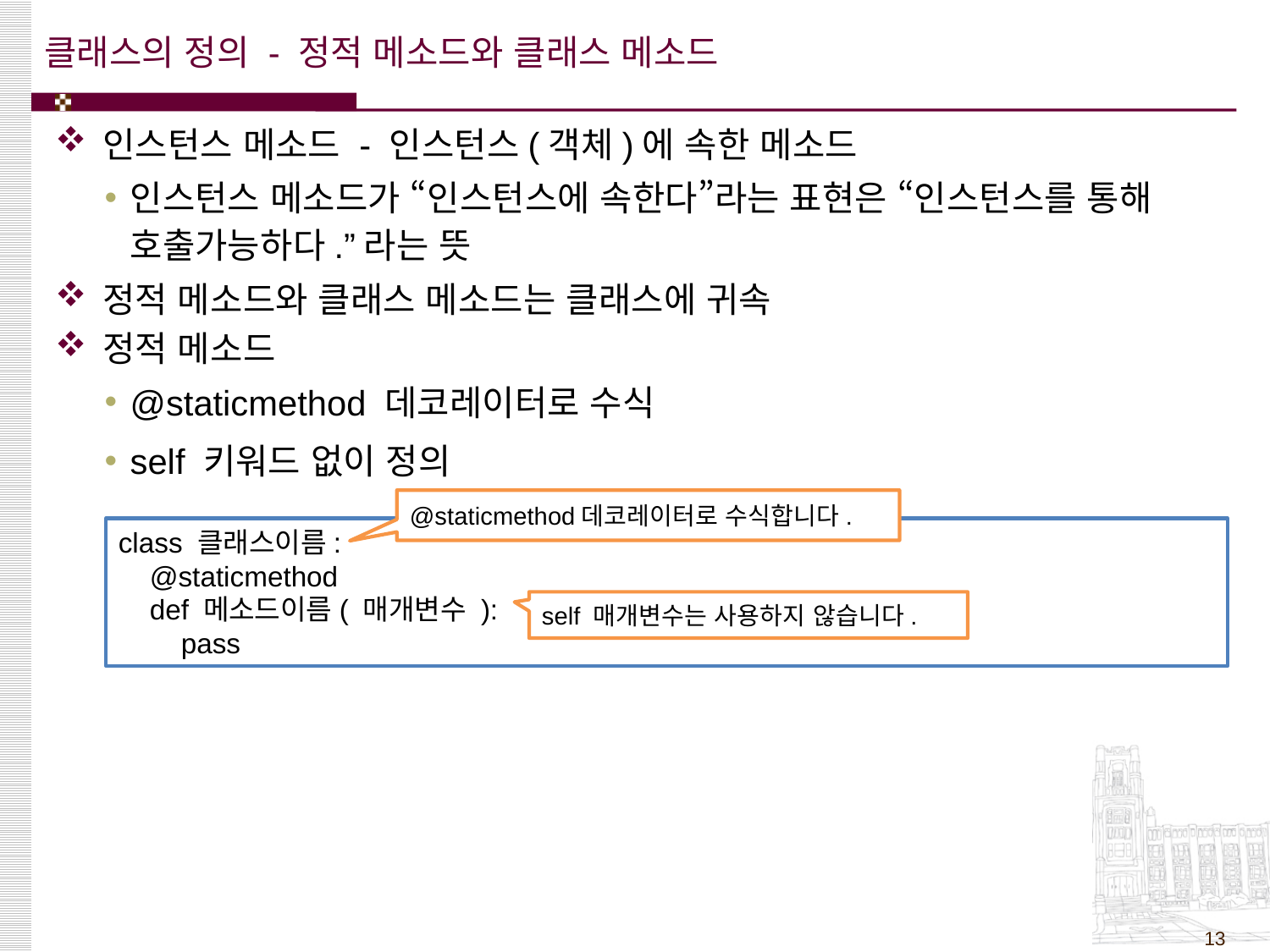

# 클래스의 정의 - 정적 메소드와 클래스 메소드
인스턴스 메소드 - 인스턴스(객체)에 속한 메소드
인스턴스 메소드가 “인스턴스에 속한다”라는 표현은 “인스턴스를 통해 호출가능하다.”라는 뜻
정적 메소드와 클래스 메소드는 클래스에 귀속
정적 메소드
@staticmethod 데코레이터로 수식
self 키워드 없이 정의

@staticmethod데코레이터로 수식합니다.
class 클래스이름:
    @staticmethod
    def 메소드이름( 매개변수 ):
        pass
self 매개변수는 사용하지 않습니다.